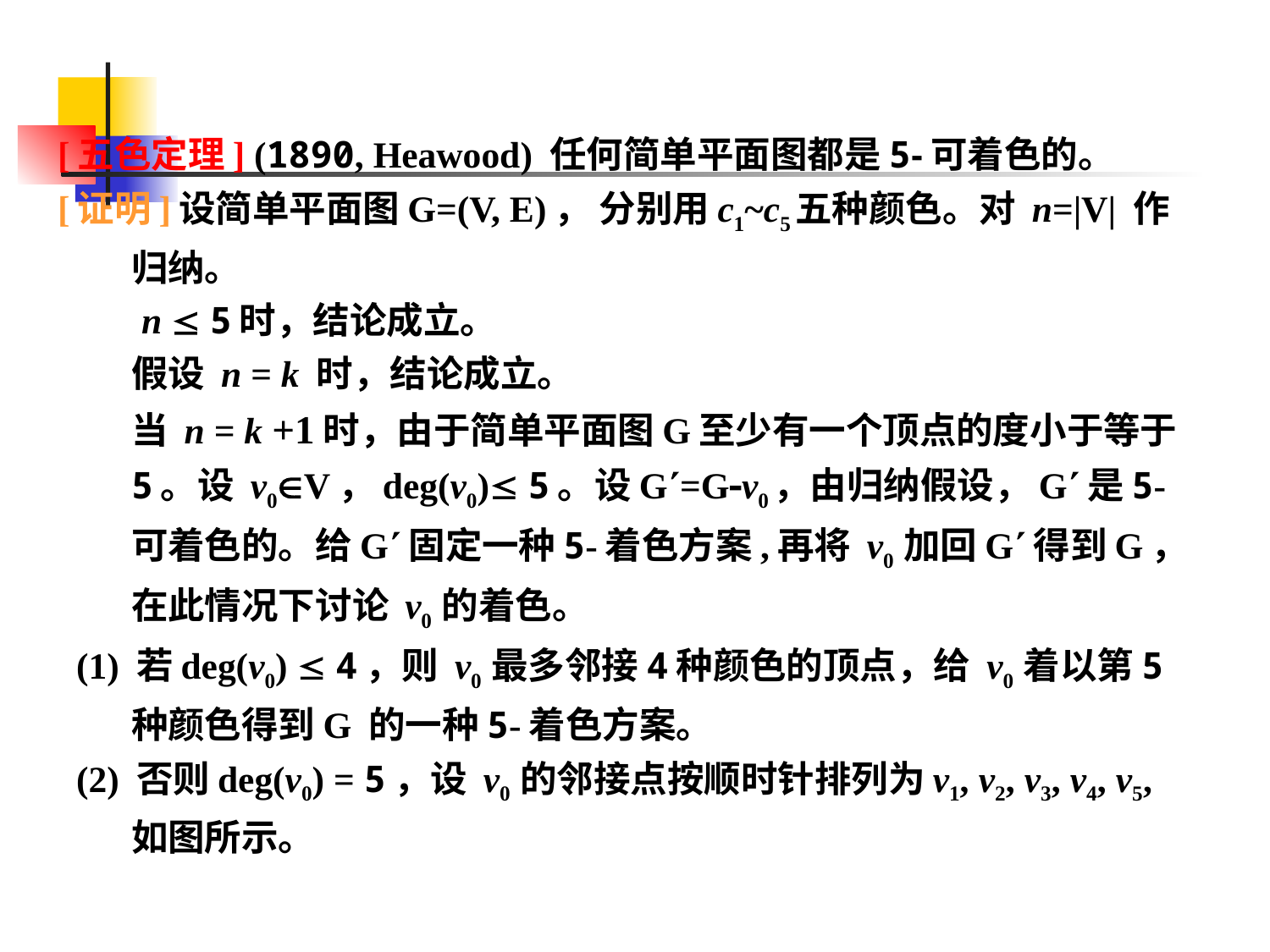

[五色定理] (1890, Heawood) 任何简单平面图都是5-可着色的。
[证明]设简单平面图G=(V, E)， 分别用c1~c5五种颜色。对 n=|V| 作归纳。
         n ≤ 5时，结论成立。
        假设 n = k 时，结论成立。
        当 n = k +1时，由于简单平面图G至少有一个顶点的度小于等于5。设 v0∈V，deg(v0)≤ 5。设G′=G−v0，由归纳假设，G′是5-可着色的。给G′固定一种5-着色方案,再将 v0 加回G′得到G，在此情况下讨论 v0 的着色。
  (1) 若deg(v0) ≤ 4，则 v0 最多邻接4种颜色的顶点，给 v0 着以第5种颜色得到G 的一种5-着色方案。
  (2) 否则deg(v0) = 5，设 v0 的邻接点按顺时针排列为v1, v2, v3, v4, v5, 如图所示。